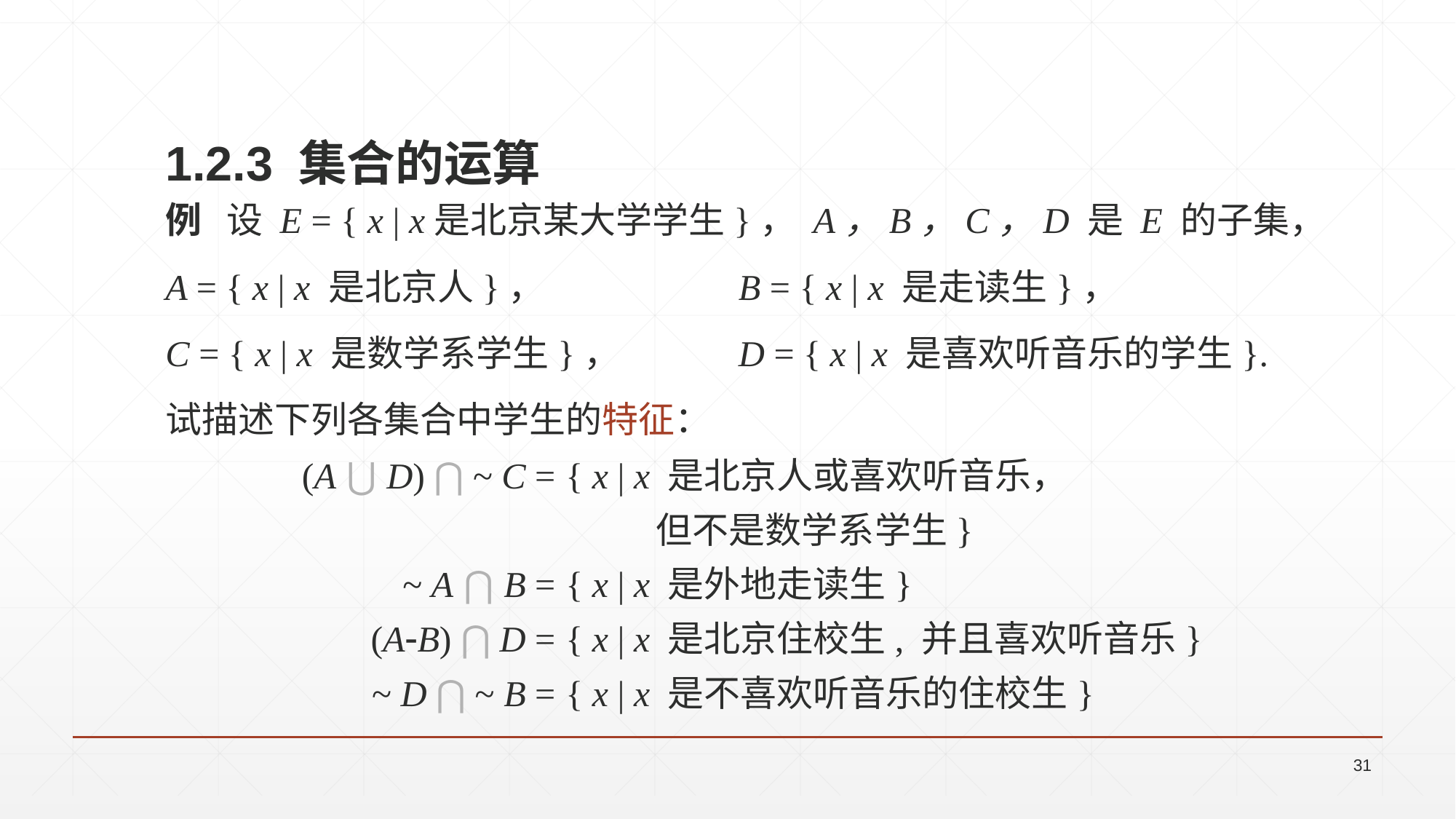

1.2.3 集合的运算
例   设 E = { x | x是北京某大学学生}， A，B，C，D 是 E 的子集，
A = { x | x 是北京人}，            	B = { x | x 是走读生}，
C = { x | x 是数学系学生}，    	D = { x | x 是喜欢听音乐的学生}.
试描述下列各集合中学生的特征：
{ x | x 是北京人或喜欢听音乐，
          但不是数学系学生}
{ x | x 是外地走读生}
{ x | x 是北京住校生, 并且喜欢听音乐}
{ x | x 是不喜欢听音乐的住校生}
(A ⋃ D) ⋂ ~ C =

~ A ⋂ B =
(A−B) ⋂ D =
~ D ⋂ ~ B =
31